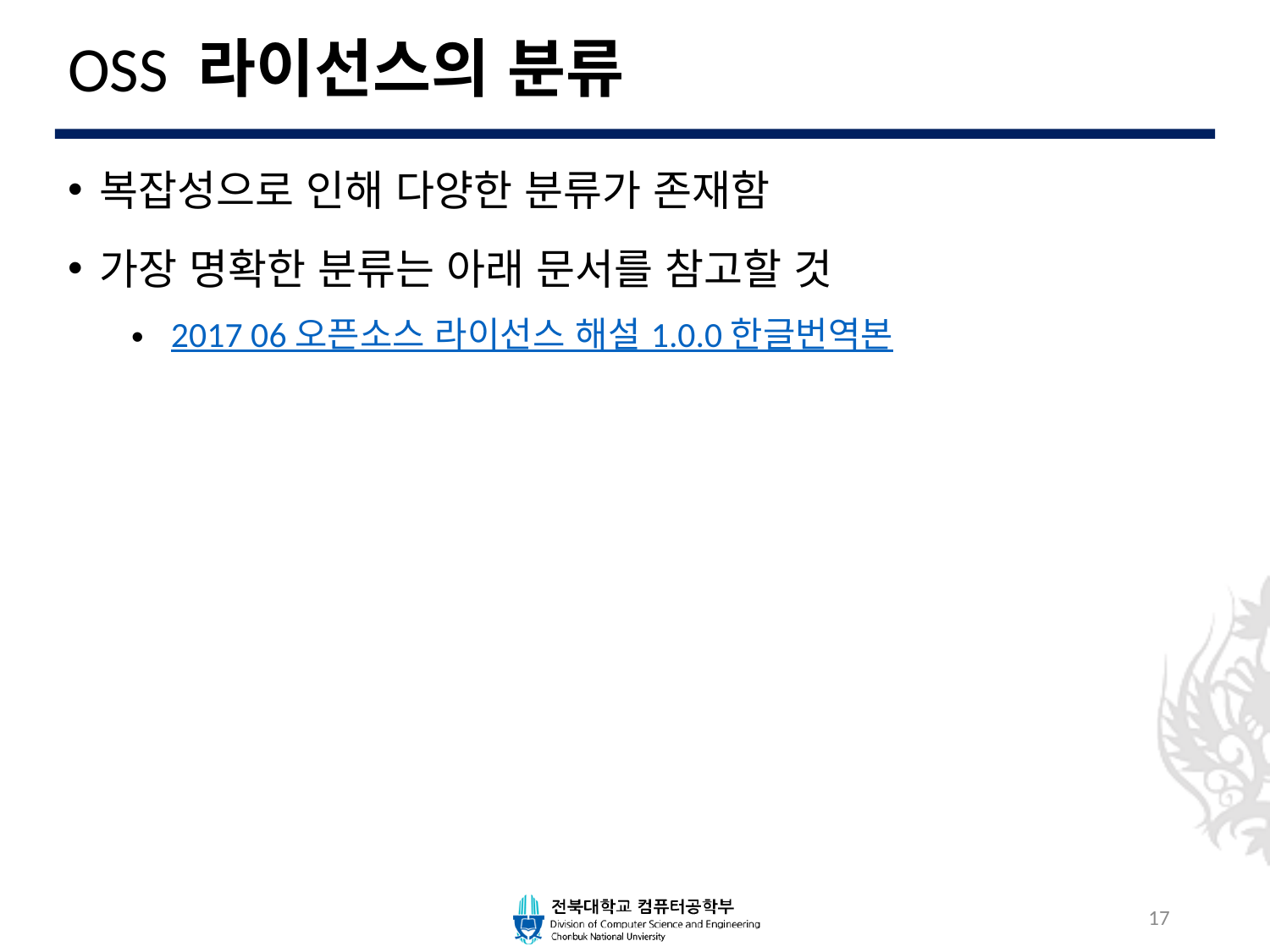

# OSS 라이선스의 분류
복잡성으로 인해 다양한 분류가 존재함
가장 명확한 분류는 아래 문서를 참고할 것
 2017 06 오픈소스 라이선스 해설 1.0.0 한글번역본

17